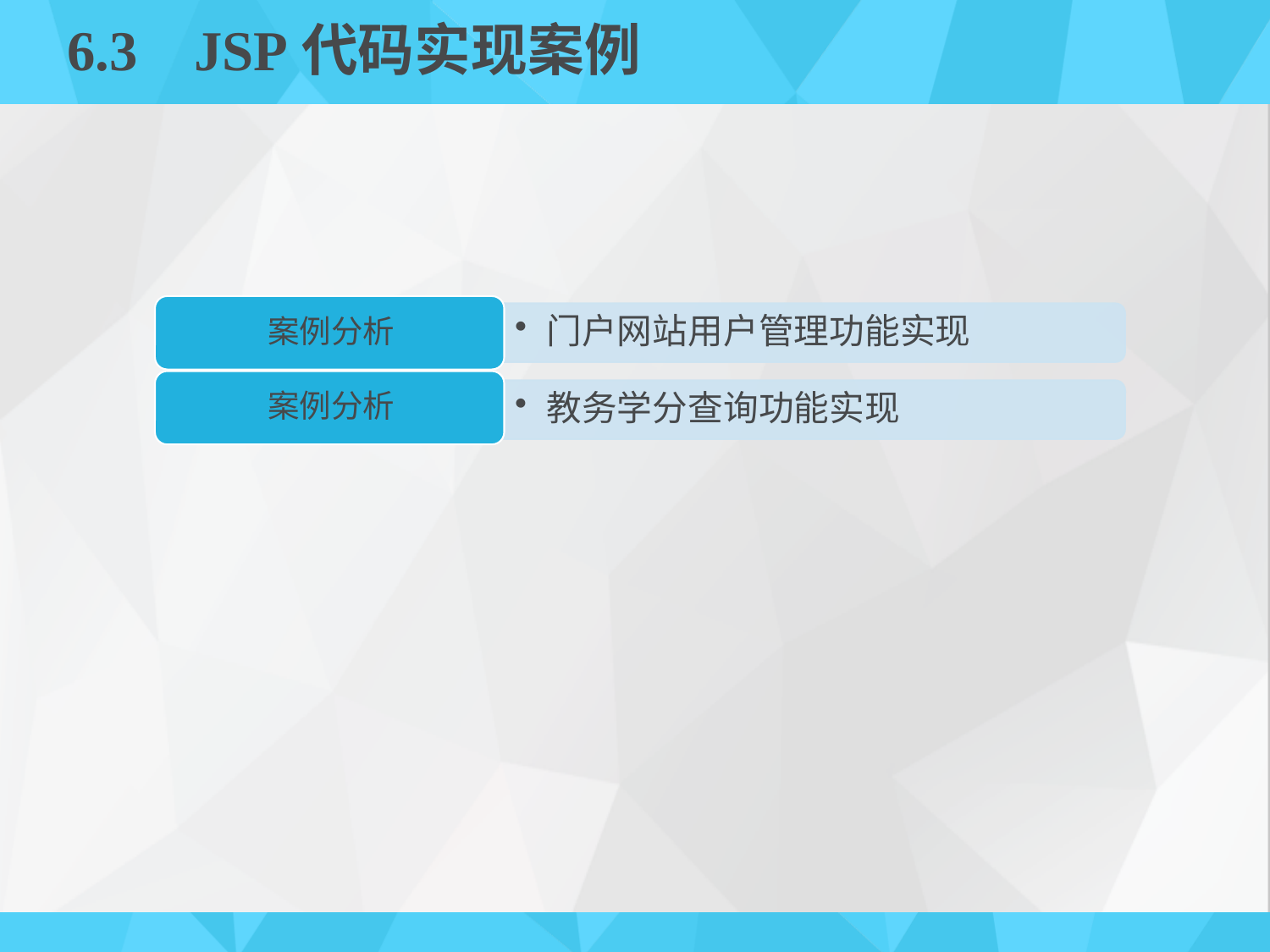

# 6.3 	JSP代码实现案例
门户网站用户管理功能实现
案例分析
教务学分查询功能实现
案例分析